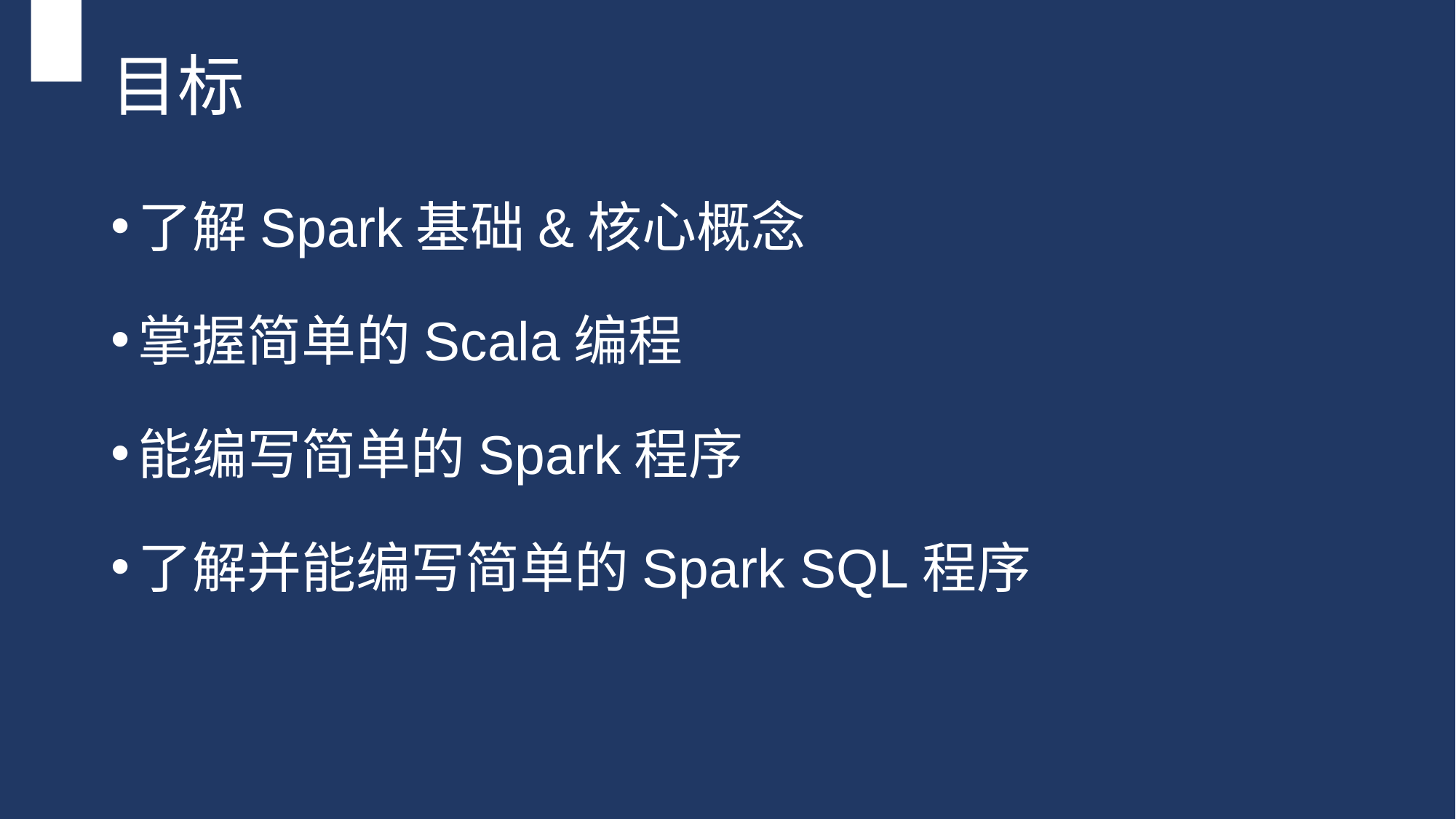

目标
了解Spark基础&核心概念
掌握简单的Scala编程
能编写简单的Spark程序
了解并能编写简单的Spark SQL程序